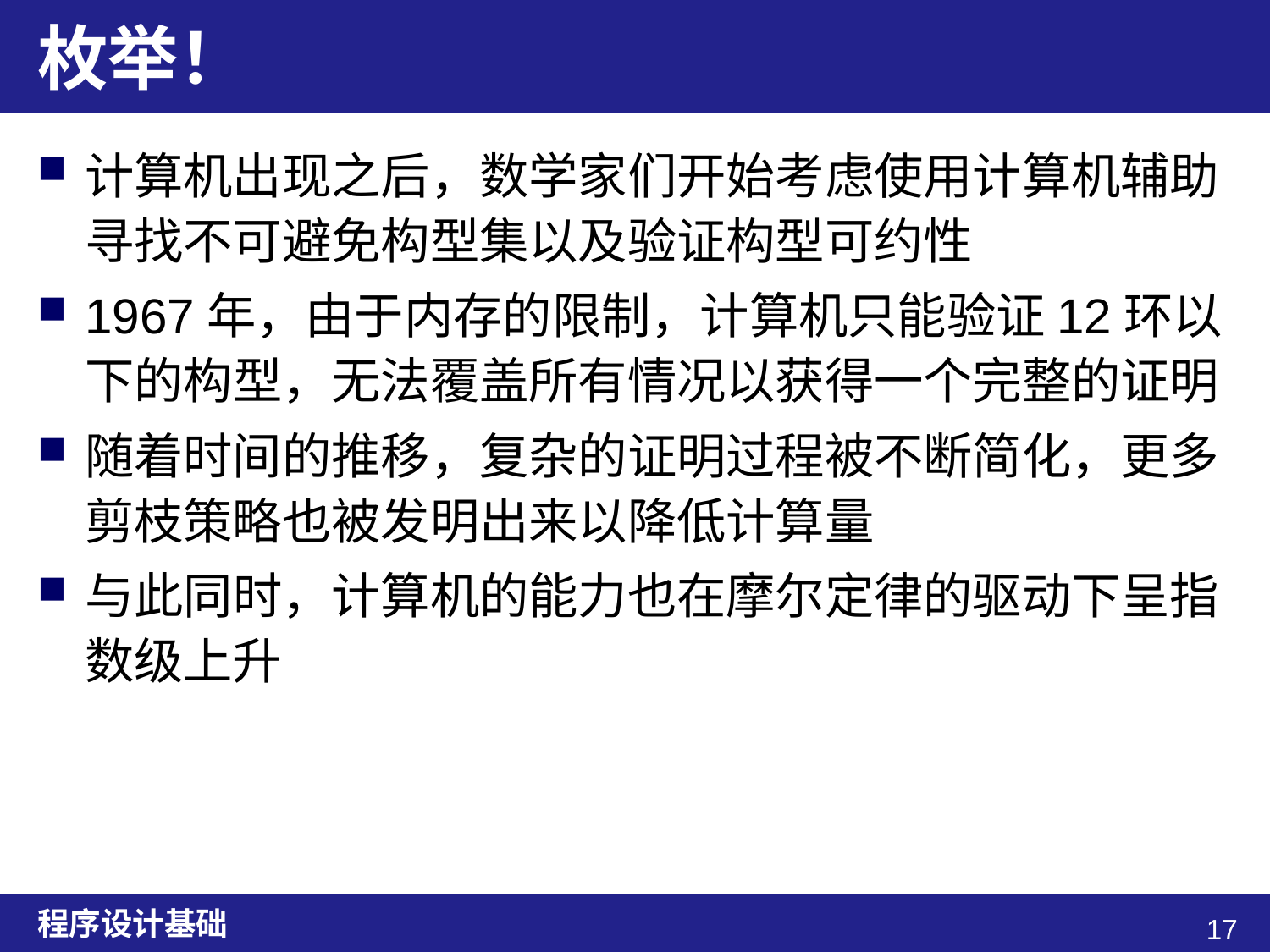

# 枚举！
计算机出现之后，数学家们开始考虑使用计算机辅助寻找不可避免构型集以及验证构型可约性
1967年，由于内存的限制，计算机只能验证12环以下的构型，无法覆盖所有情况以获得一个完整的证明
随着时间的推移，复杂的证明过程被不断简化，更多剪枝策略也被发明出来以降低计算量
与此同时，计算机的能力也在摩尔定律的驱动下呈指数级上升